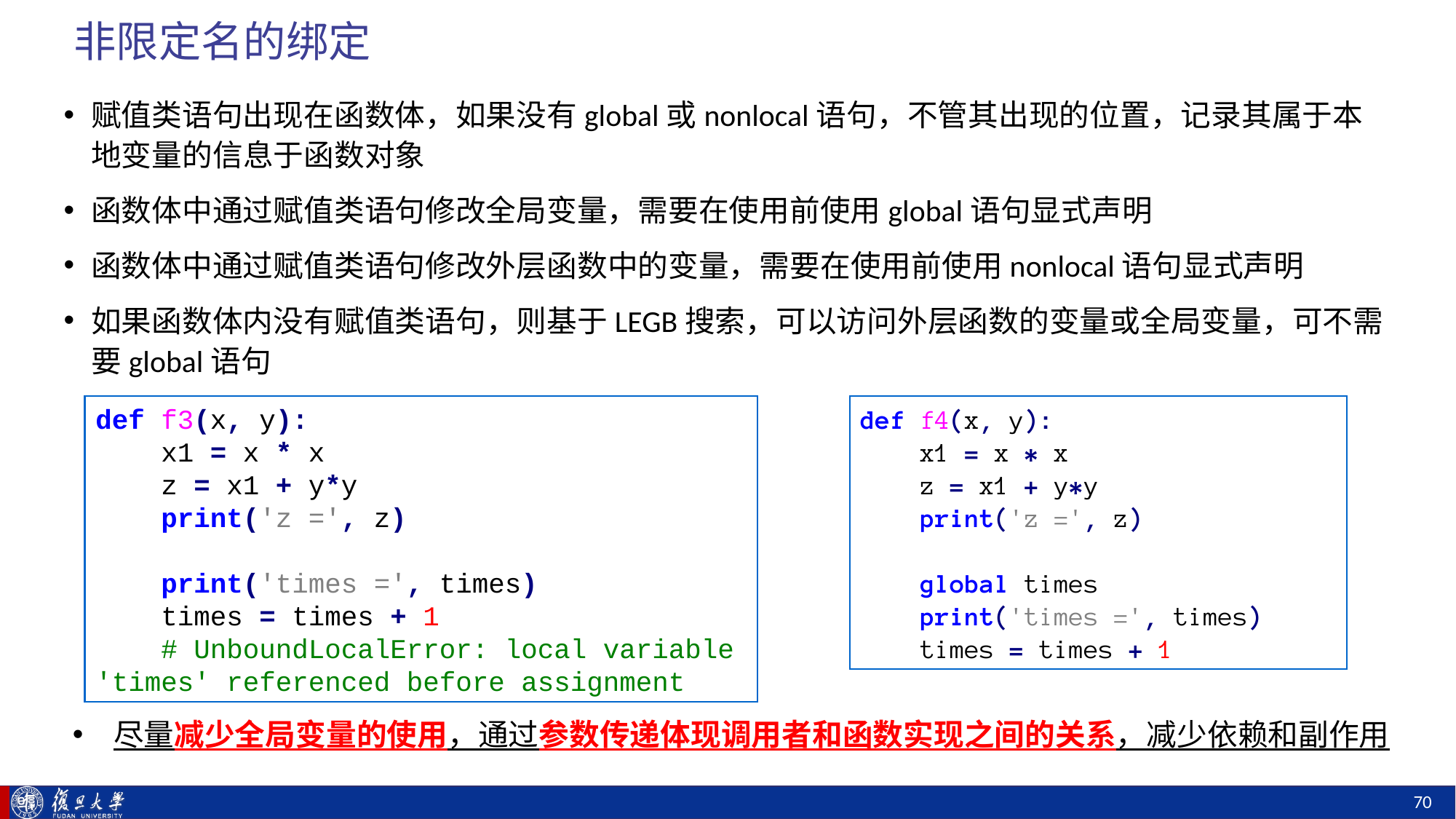

# 非限定名的绑定
赋值类语句出现在函数体，如果没有global或nonlocal语句，不管其出现的位置，记录其属于本地变量的信息于函数对象
函数体中通过赋值类语句修改全局变量，需要在使用前使用global语句显式声明
函数体中通过赋值类语句修改外层函数中的变量，需要在使用前使用nonlocal语句显式声明
如果函数体内没有赋值类语句，则基于LEGB搜索，可以访问外层函数的变量或全局变量，可不需要global语句

def f3(x, y):
    x1 = x * x
    z = x1 + y*y
    print('z =', z)

    print('times =', times)
    times = times + 1
    # UnboundLocalError: local variable 'times' referenced before assignment
def f4(x, y):
    x1 = x * x
    z = x1 + y*y
    print('z =', z)

    global times
    print('times =', times)
    times = times + 1
尽量减少全局变量的使用，通过参数传递体现调用者和函数实现之间的关系，减少依赖和副作用